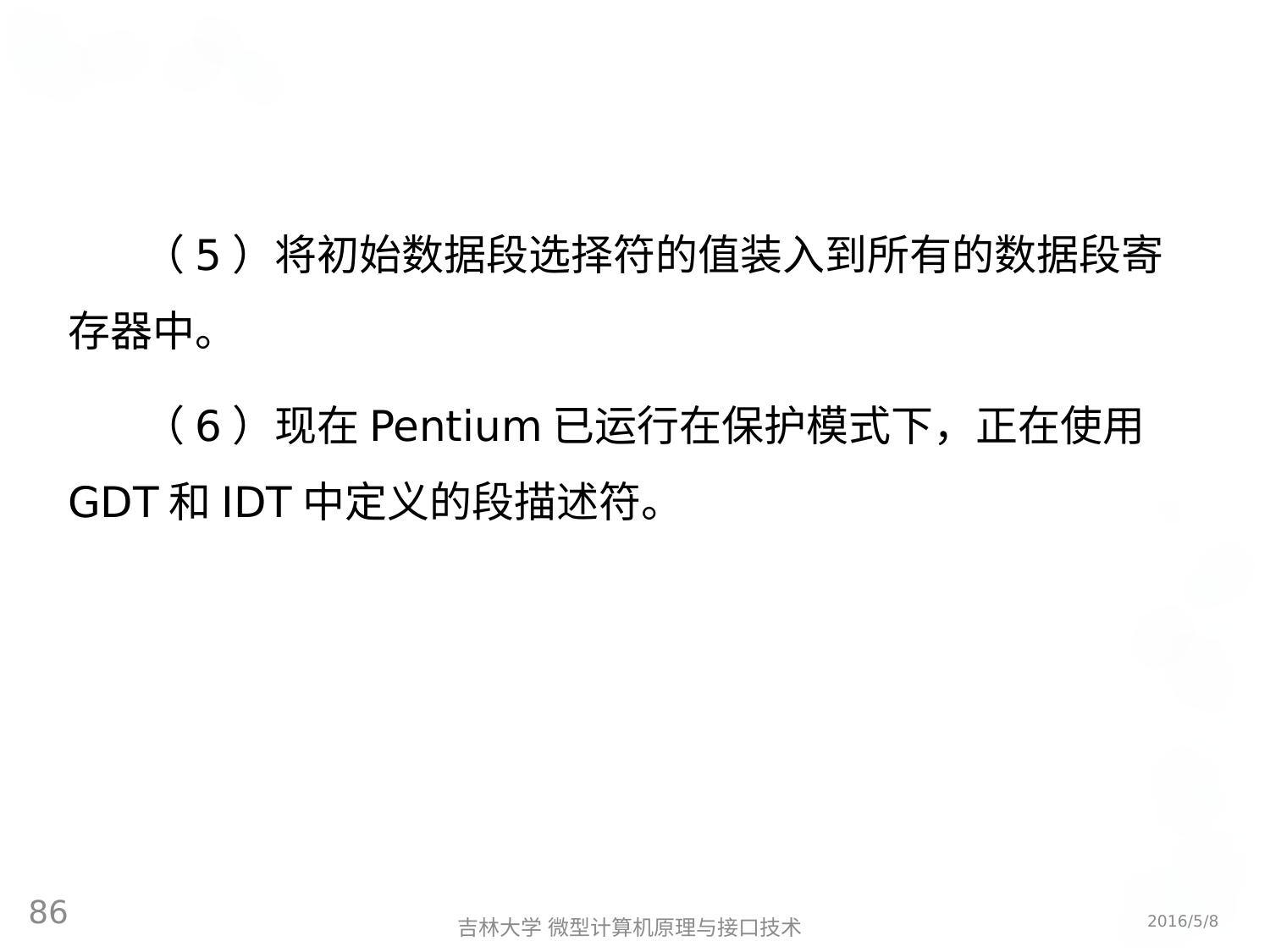

#
（5）将初始数据段选择符的值装入到所有的数据段寄存器中。
（6）现在Pentium已运行在保护模式下，正在使用GDT和IDT中定义的段描述符。

86
2016/5/8
吉林大学 微型计算机原理与接口技术